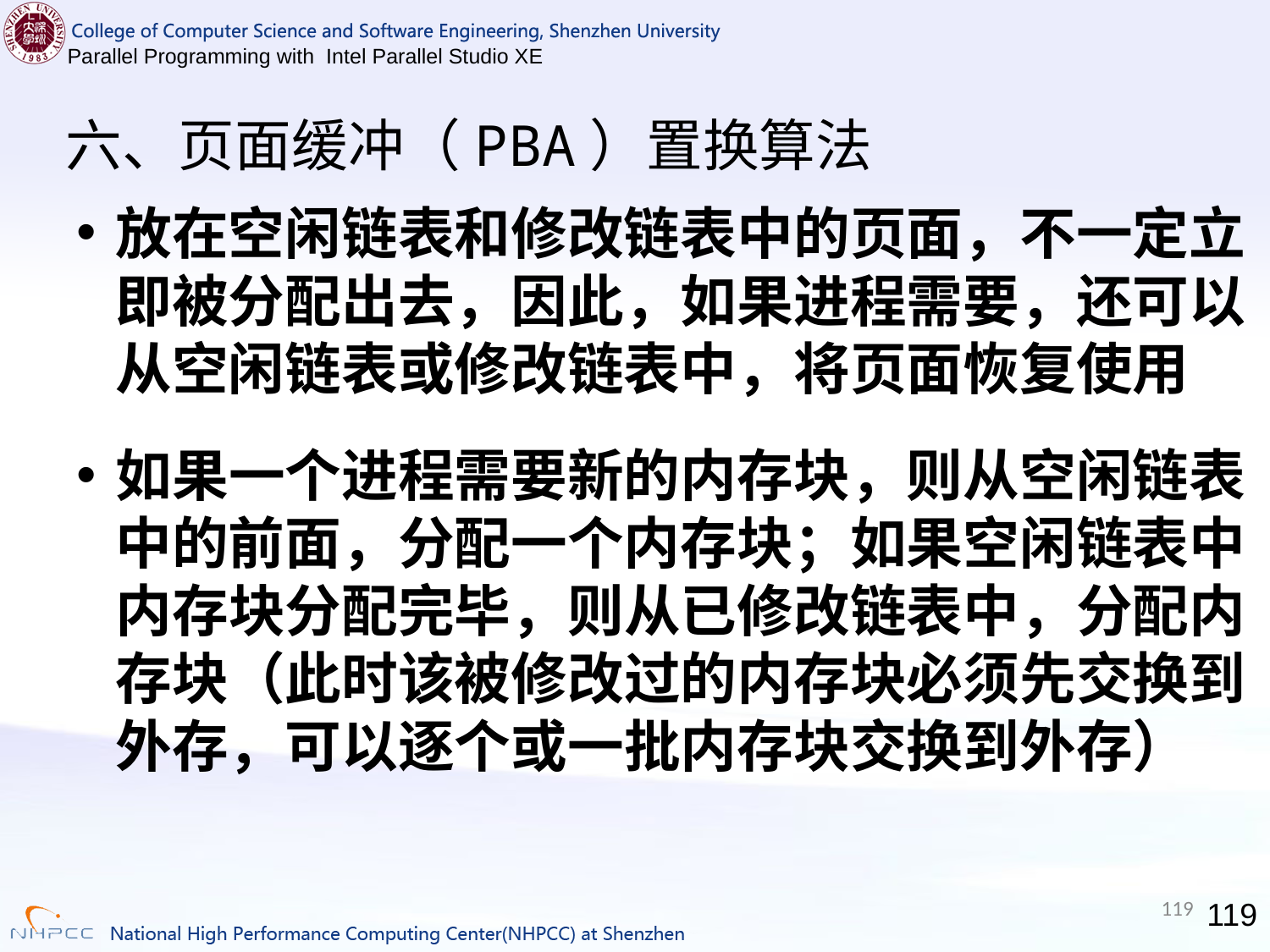

# 六、页面缓冲（PBA）置换算法
放在空闲链表和修改链表中的页面，不一定立即被分配出去，因此，如果进程需要，还可以从空闲链表或修改链表中，将页面恢复使用
如果一个进程需要新的内存块，则从空闲链表中的前面，分配一个内存块；如果空闲链表中内存块分配完毕，则从已修改链表中，分配内存块（此时该被修改过的内存块必须先交换到外存，可以逐个或一批内存块交换到外存）
119
119